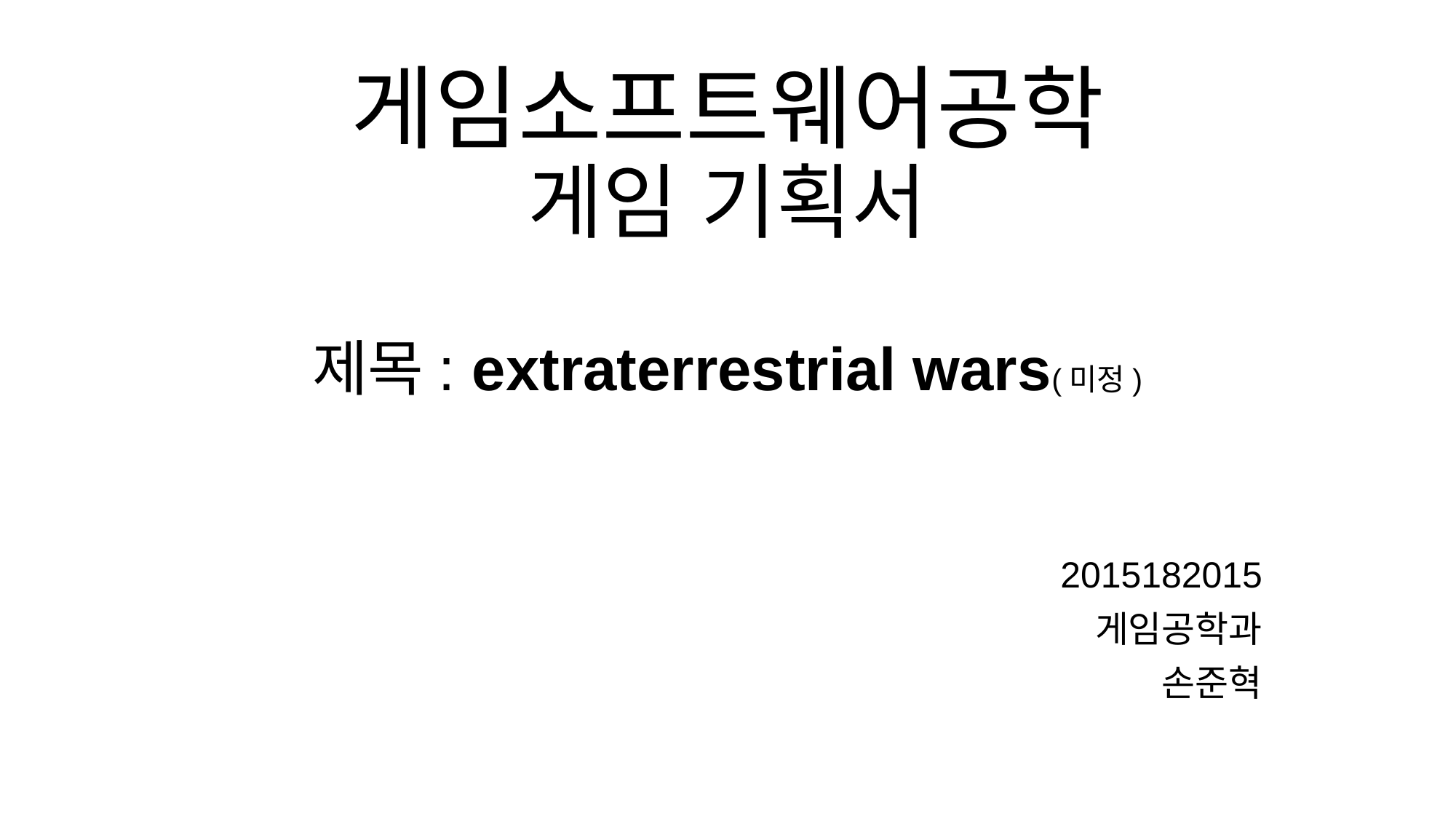

# 게임소프트웨어공학 게임 기획서 제목: extraterrestrial wars(미정)
2015182015
게임공학과
손준혁